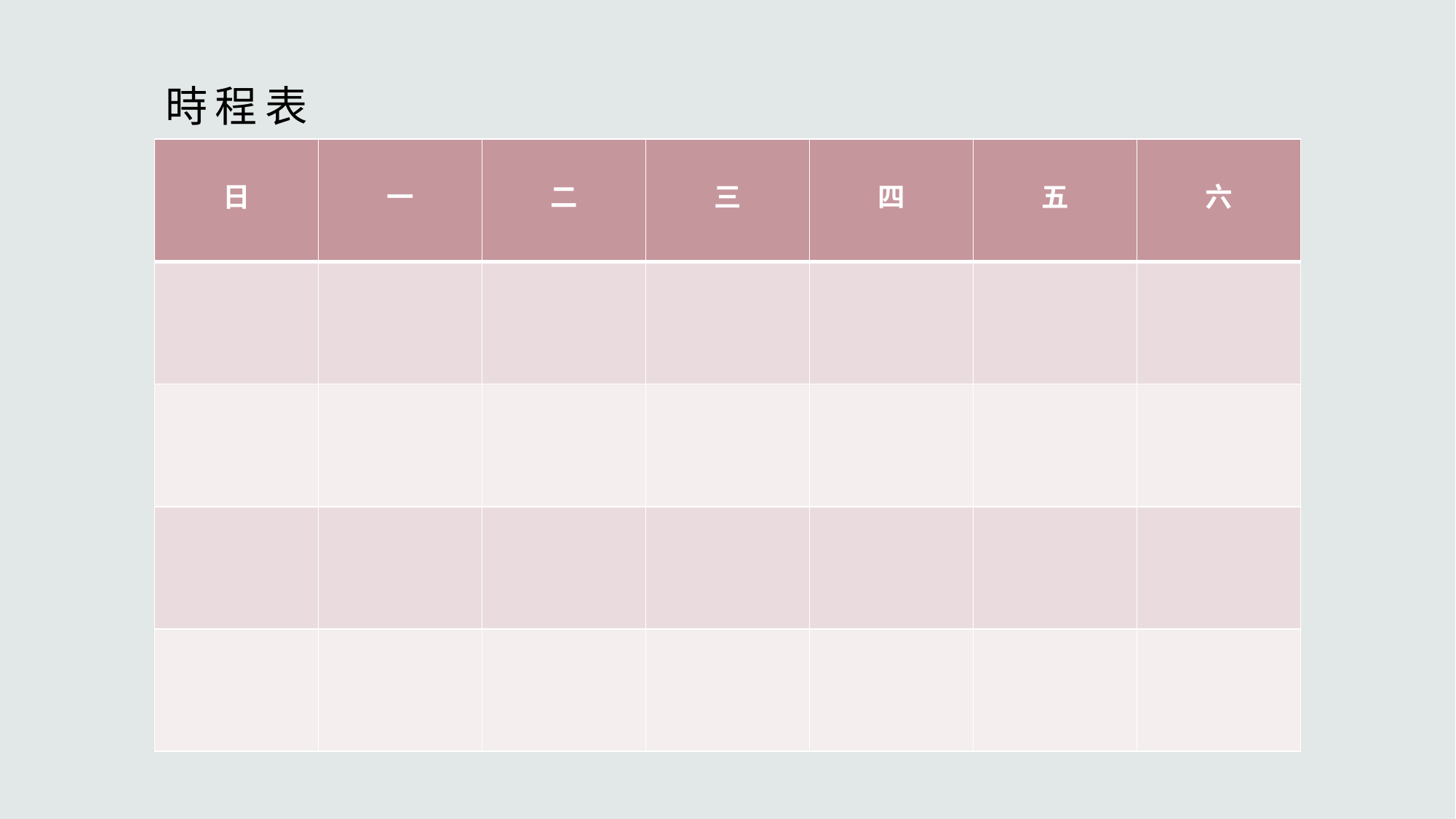

# 時程表
| 日 | 一 | 二 | 三 | 四 | 五 | 六 |
| --- | --- | --- | --- | --- | --- | --- |
|  |  |  |  |  |  |  |
|  |  |  |  |  |  |  |
|  |  |  |  |  |  |  |
|  |  |  |  |  |  |  |